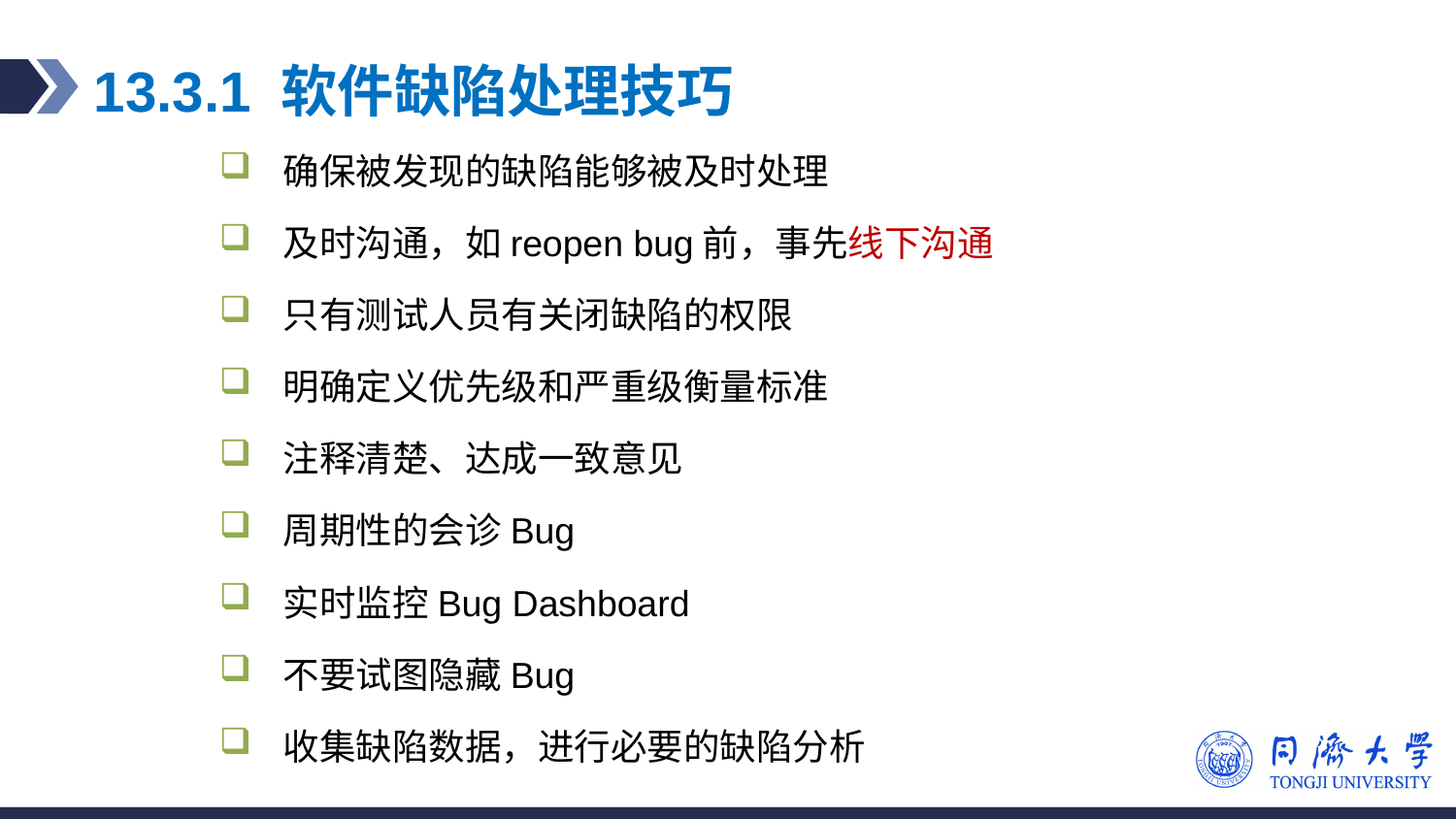

# 13.3.1 软件缺陷处理技巧
确保被发现的缺陷能够被及时处理
及时沟通，如reopen bug前，事先线下沟通
只有测试人员有关闭缺陷的权限
明确定义优先级和严重级衡量标准
注释清楚、达成一致意见
周期性的会诊Bug
实时监控Bug Dashboard
不要试图隐藏Bug
收集缺陷数据，进行必要的缺陷分析